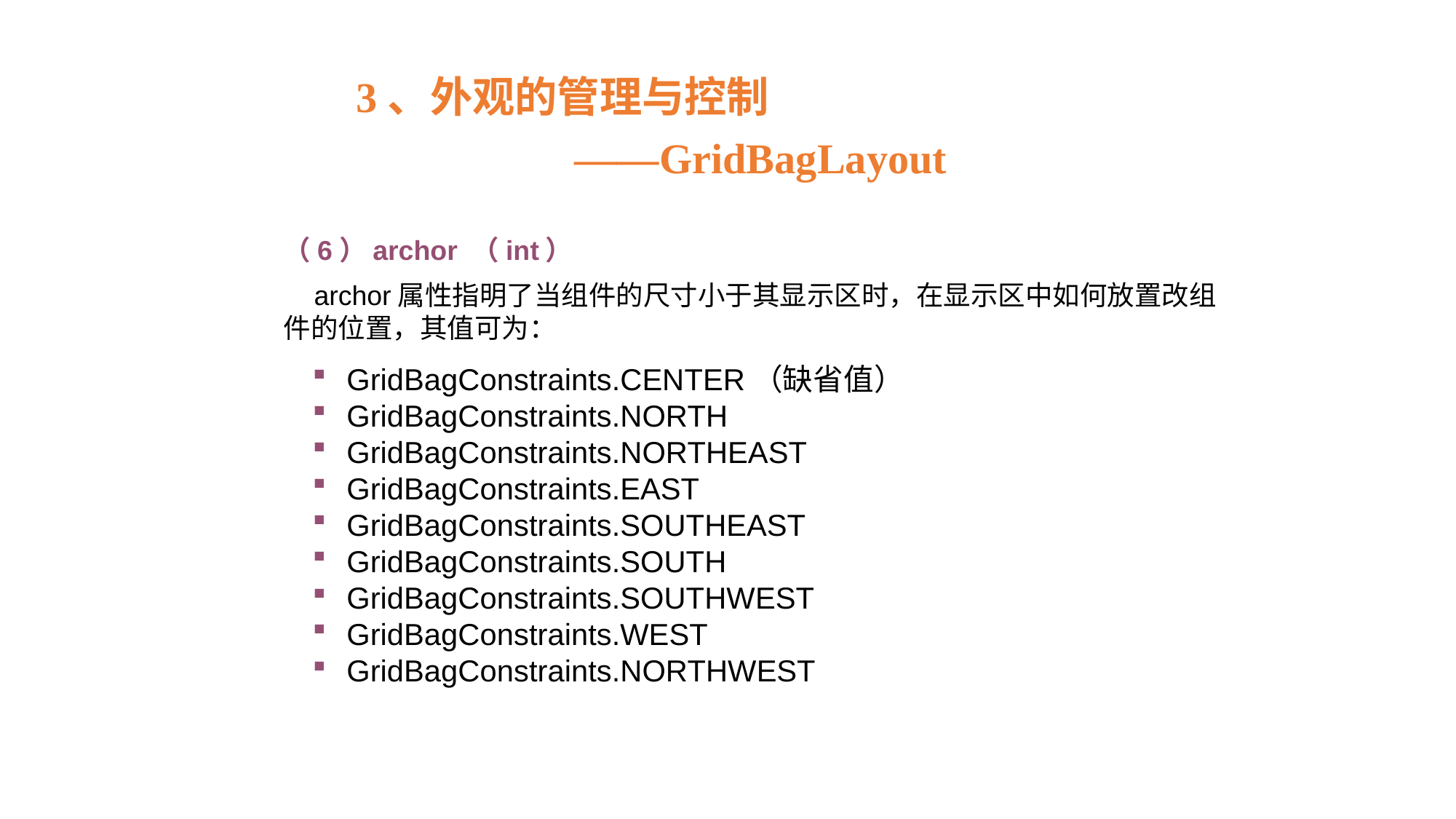

3、外观的管理与控制
		——GridBagLayout
（6）archor （int）

    archor属性指明了当组件的尺寸小于其显示区时，在显示区中如何放置改组件的位置，其值可为：

 GridBagConstraints.CENTER（缺省值）
 GridBagConstraints.NORTH
 GridBagConstraints.NORTHEAST
 GridBagConstraints.EAST
 GridBagConstraints.SOUTHEAST
 GridBagConstraints.SOUTH
 GridBagConstraints.SOUTHWEST
 GridBagConstraints.WEST
 GridBagConstraints.NORTHWEST